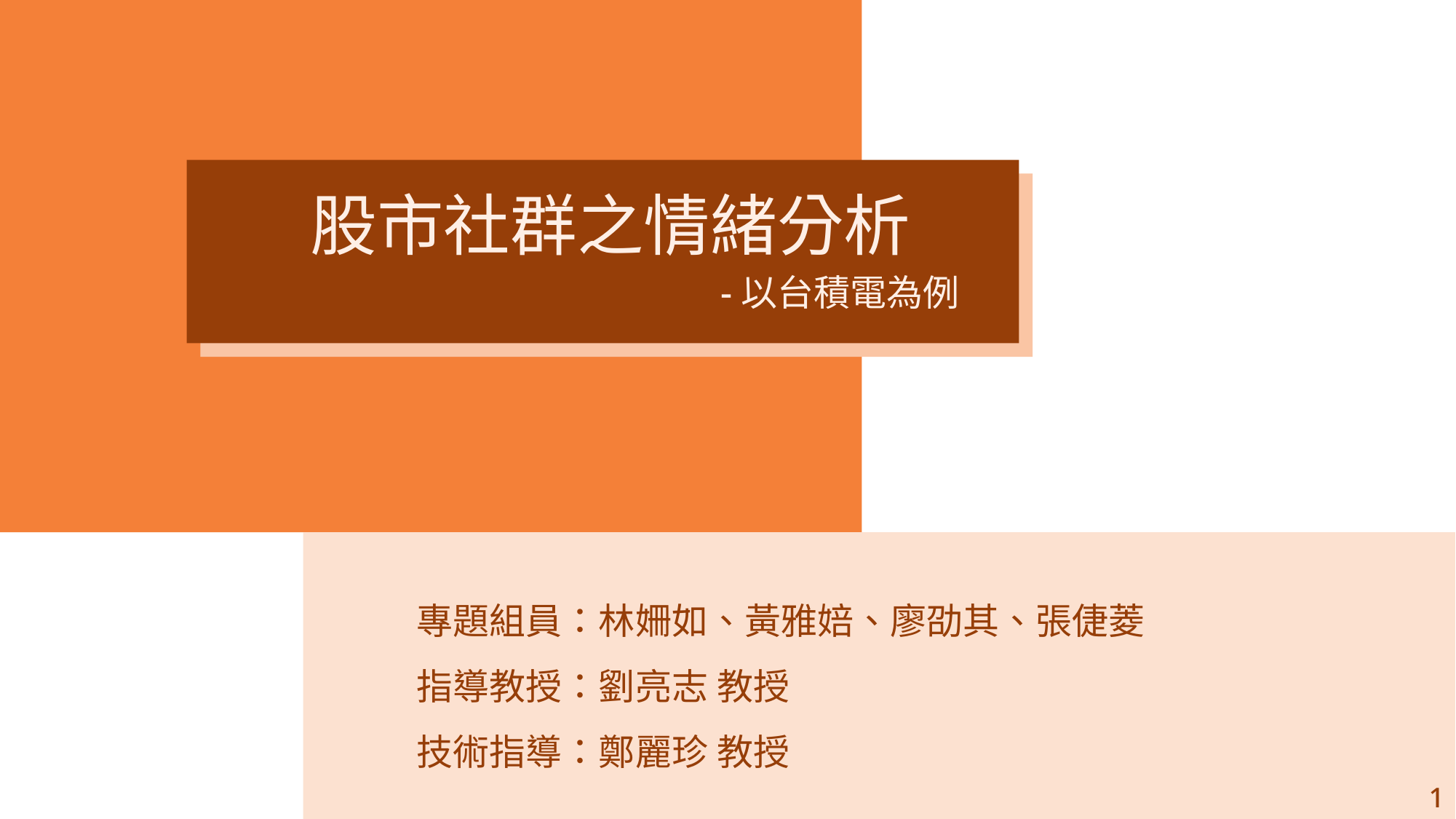

目錄

股市社群之情緒分析
-以台積電為例

專題組員：林姍如、黃雅婄、廖劭其、張倢菱
指導教授：劉亮志 教授
技術指導：鄭麗珍 教授
1